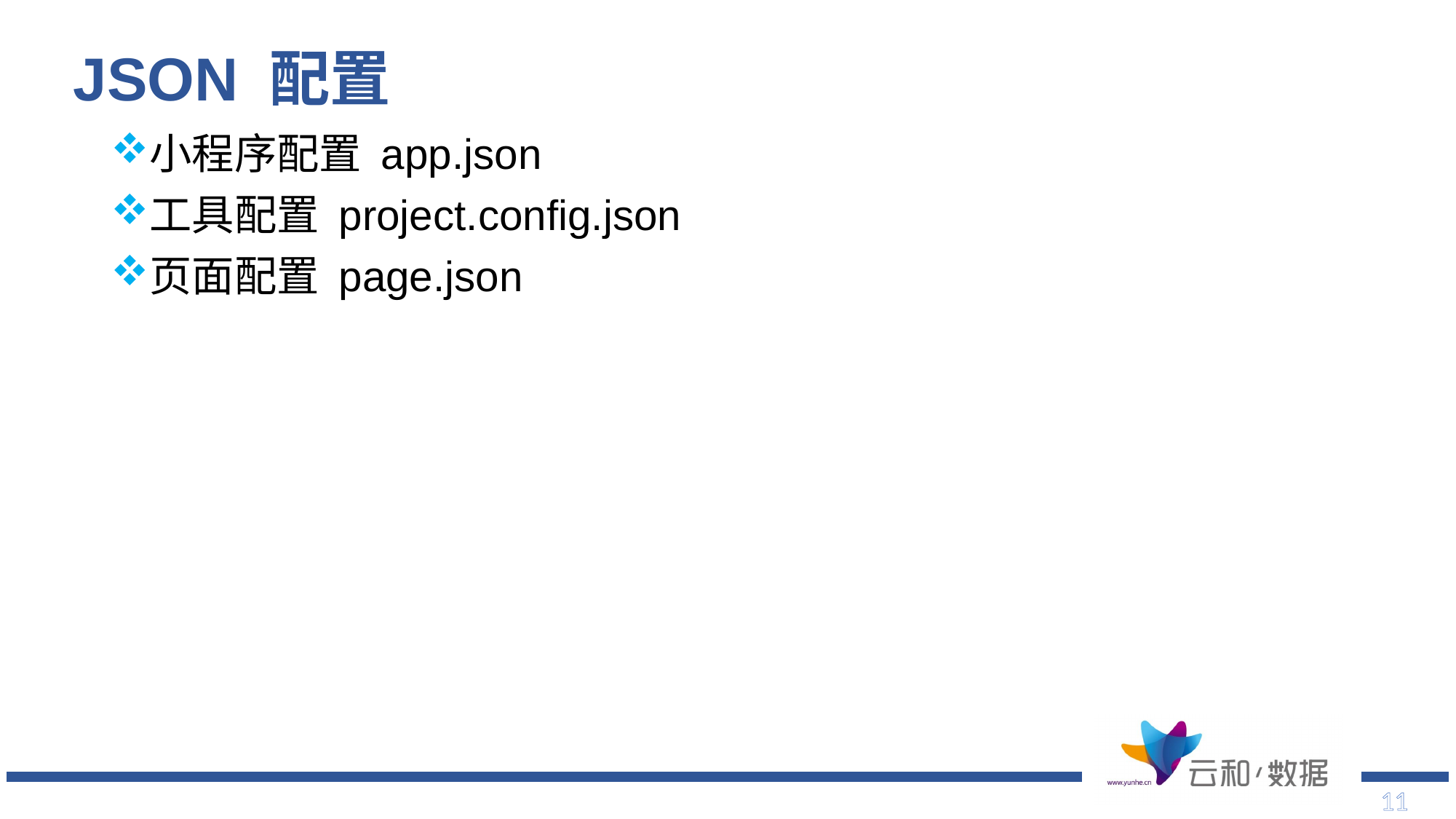

# JSON 配置
小程序配置 app.json
工具配置 project.config.json
页面配置 page.json